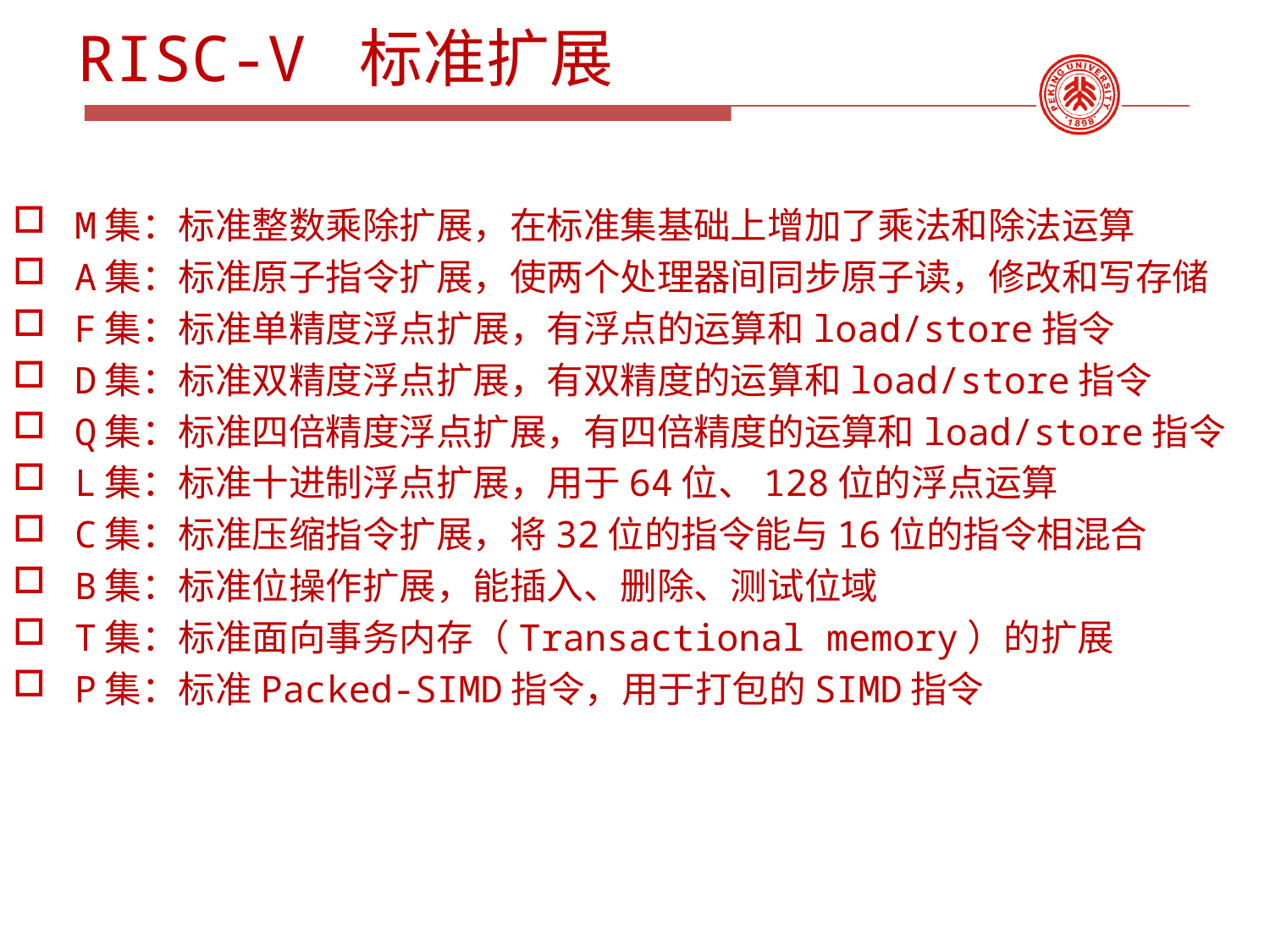

# RISC-V 标准扩展
M集：标准整数乘除扩展，在标准集基础上增加了乘法和除法运算
A集：标准原子指令扩展，使两个处理器间同步原子读，修改和写存储
F集：标准单精度浮点扩展，有浮点的运算和load/store指令
D集：标准双精度浮点扩展，有双精度的运算和load/store指令
Q集：标准四倍精度浮点扩展，有四倍精度的运算和load/store指令
L集：标准十进制浮点扩展，用于64位、128位的浮点运算
C集：标准压缩指令扩展，将32位的指令能与16位的指令相混合
B集：标准位操作扩展，能插入、删除、测试位域
T集：标准面向事务内存（Transactional memory）的扩展
P集：标准Packed-SIMD指令，用于打包的SIMD指令